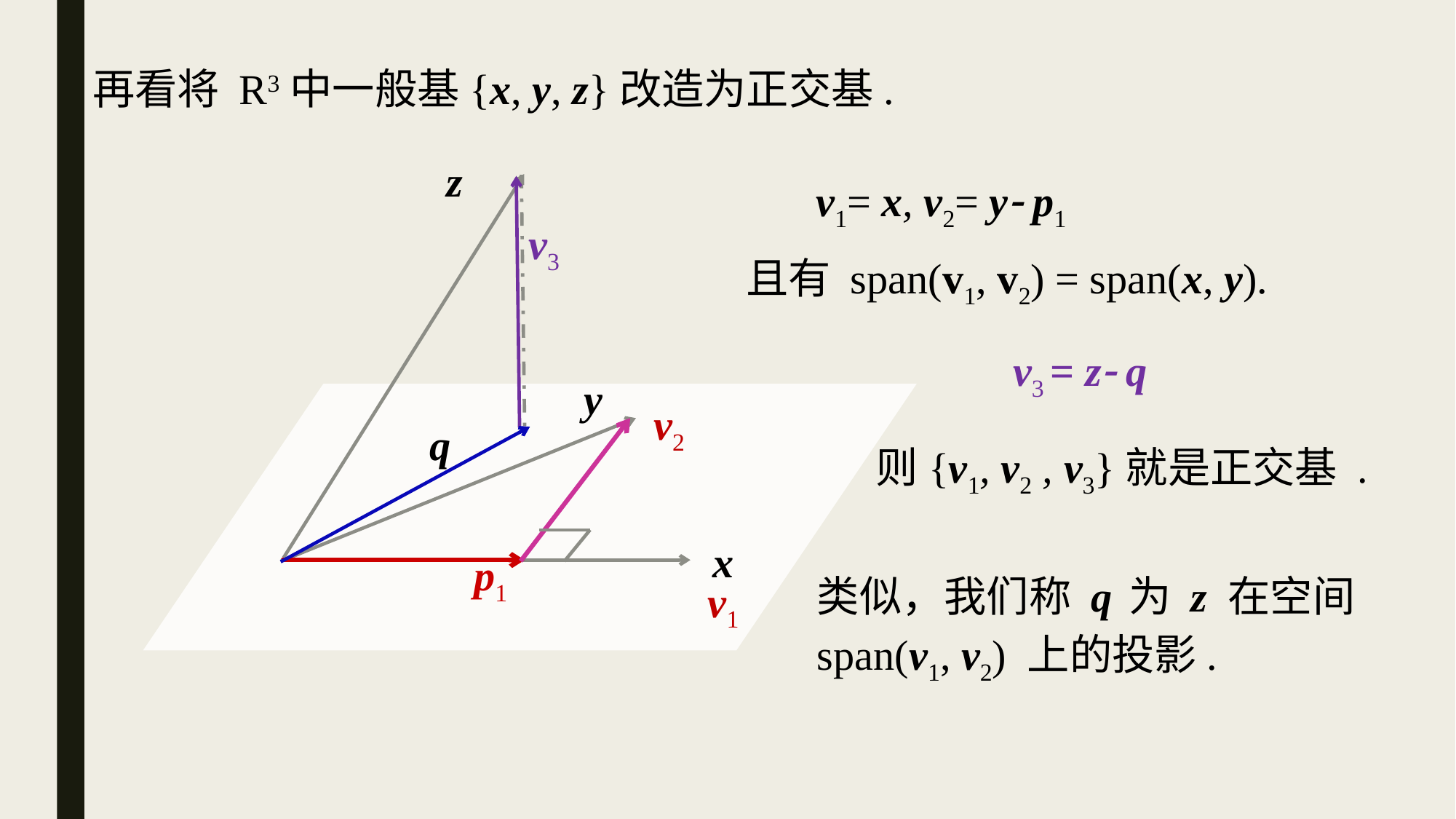

再看将 R3中一般基{x, y, z}改造为正交基.
z
v1= x, v2= y− p1
v3
且有 span(v1, v2) = span(x, y).
v3 = z− q
y

v2
q
则{v1, v2 , v3}就是正交基 .
x
p1
类似，我们称 q 为 z 在空间
span(v1, v2) 上的投影.
v1